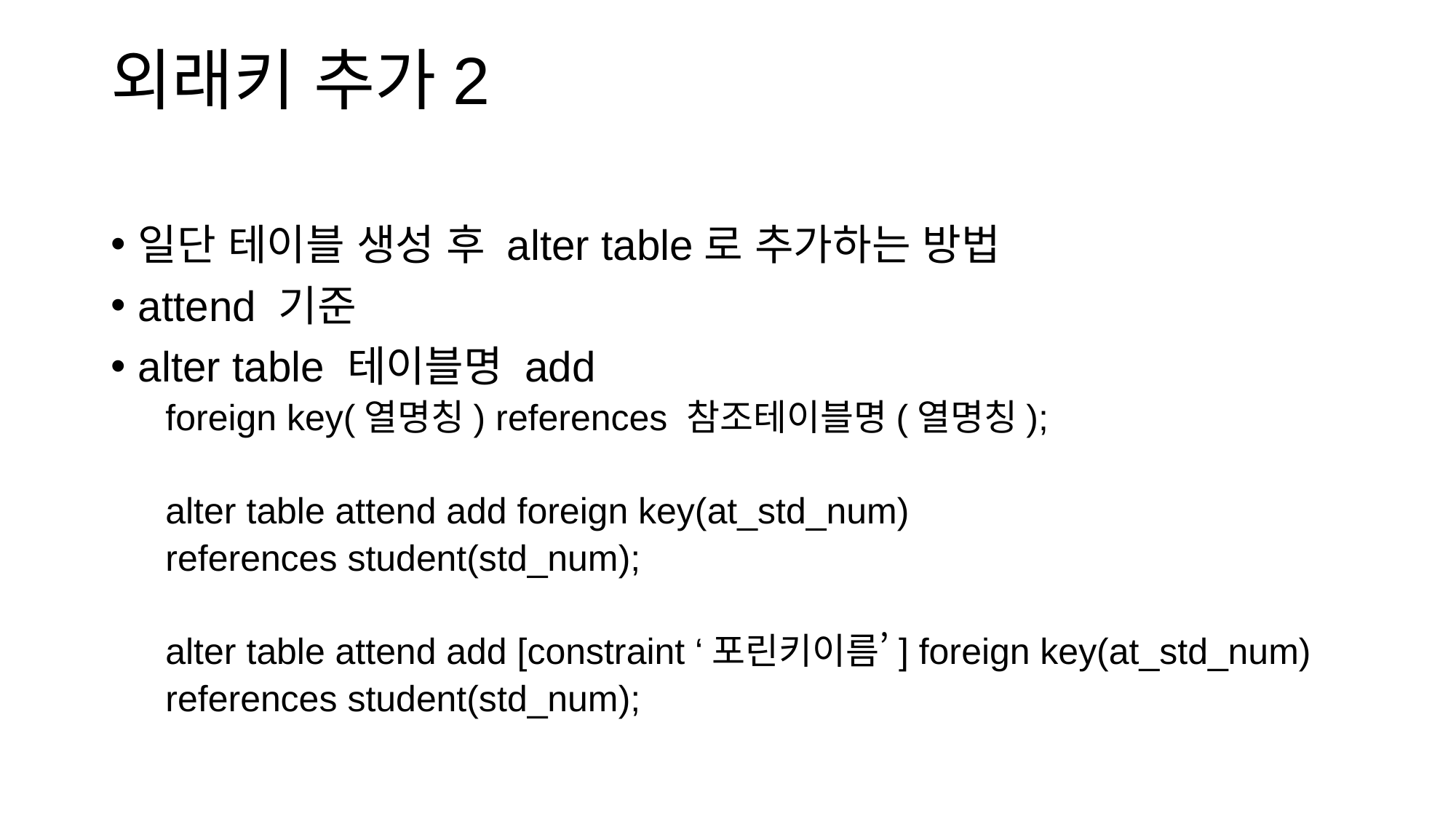

# 외래키 추가2
일단 테이블 생성 후 alter table로 추가하는 방법
attend 기준
alter table 테이블명 add
foreign key(열명칭) references 참조테이블명(열명칭);

alter table attend add foreign key(at_std_num)
references student(std_num);

alter table attend add [constraint ‘포린키이름’] foreign key(at_std_num)
references student(std_num);